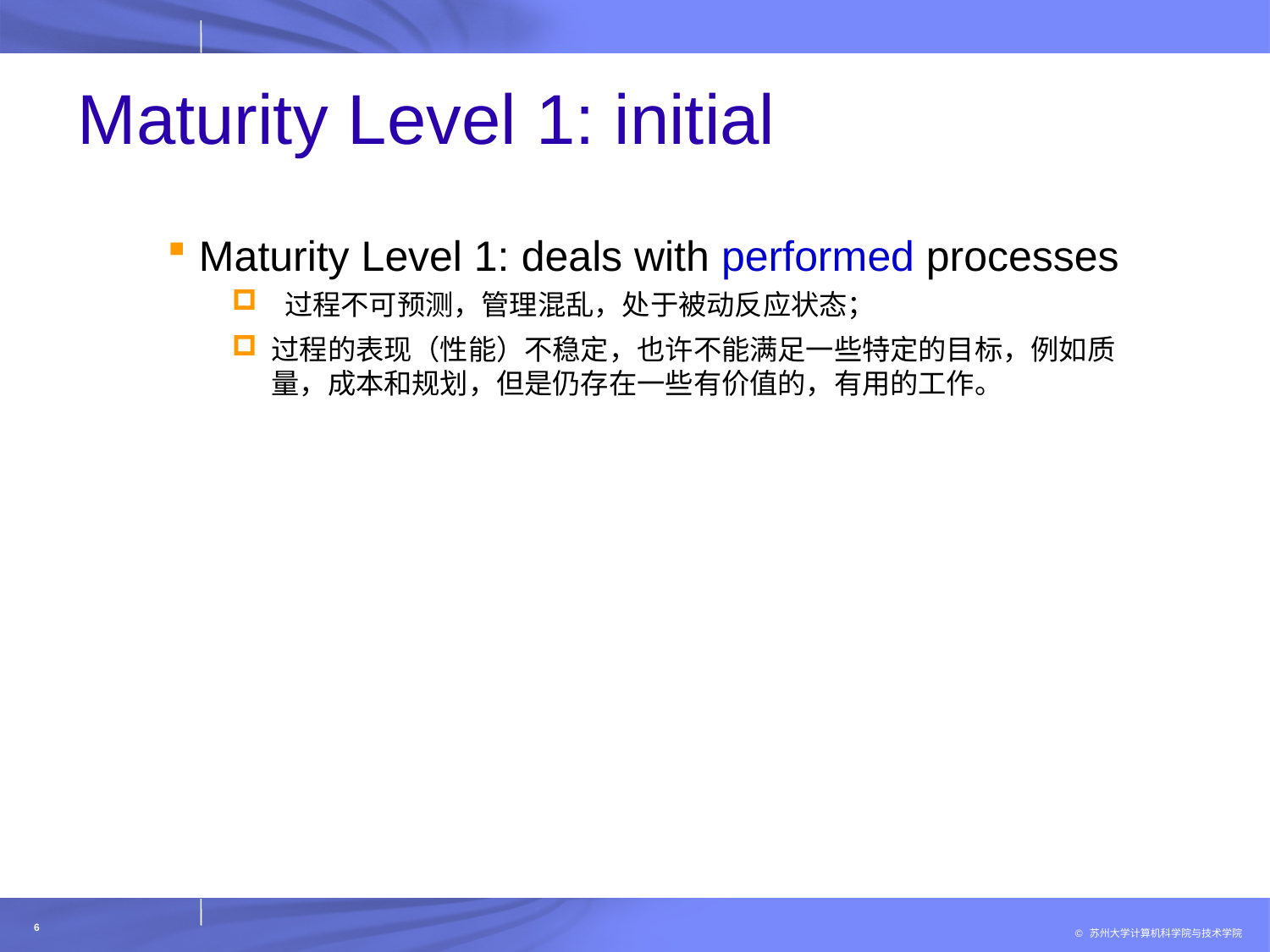

# Maturity Level 1: initial
Maturity Level 1: deals with performed processes
 过程不可预测，管理混乱，处于被动反应状态；
过程的表现（性能）不稳定，也许不能满足一些特定的目标，例如质量，成本和规划，但是仍存在一些有价值的，有用的工作。
6